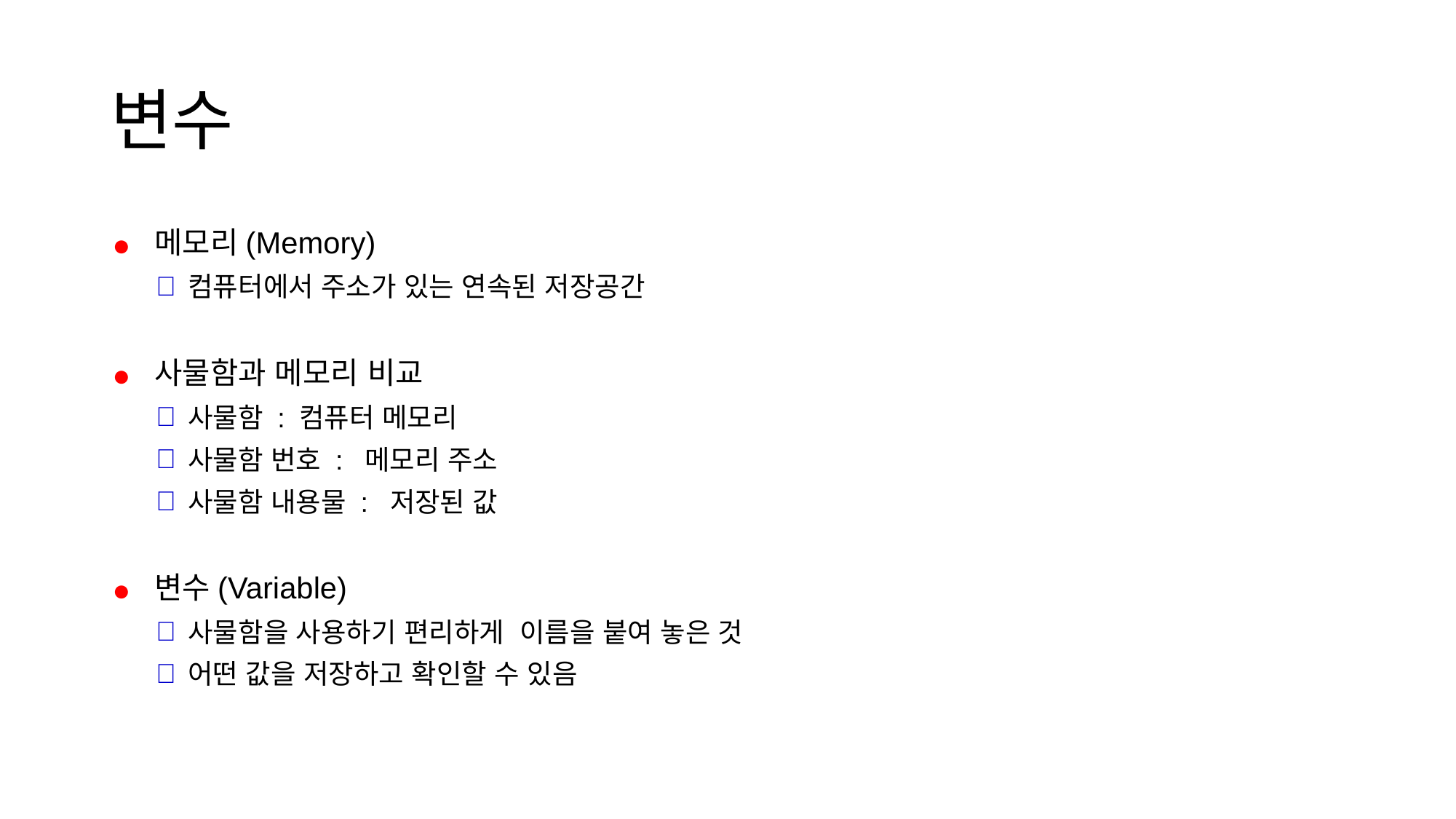

# 변수
메모리(Memory)
컴퓨터에서 주소가 있는 연속된 저장공간

사물함과 메모리 비교
사물함 : 컴퓨터 메모리
사물함 번호 :  메모리 주소
사물함 내용물 :  저장된 값

변수(Variable)
사물함을 사용하기 편리하게  이름을 붙여 놓은 것
어떤 값을 저장하고 확인할 수 있음